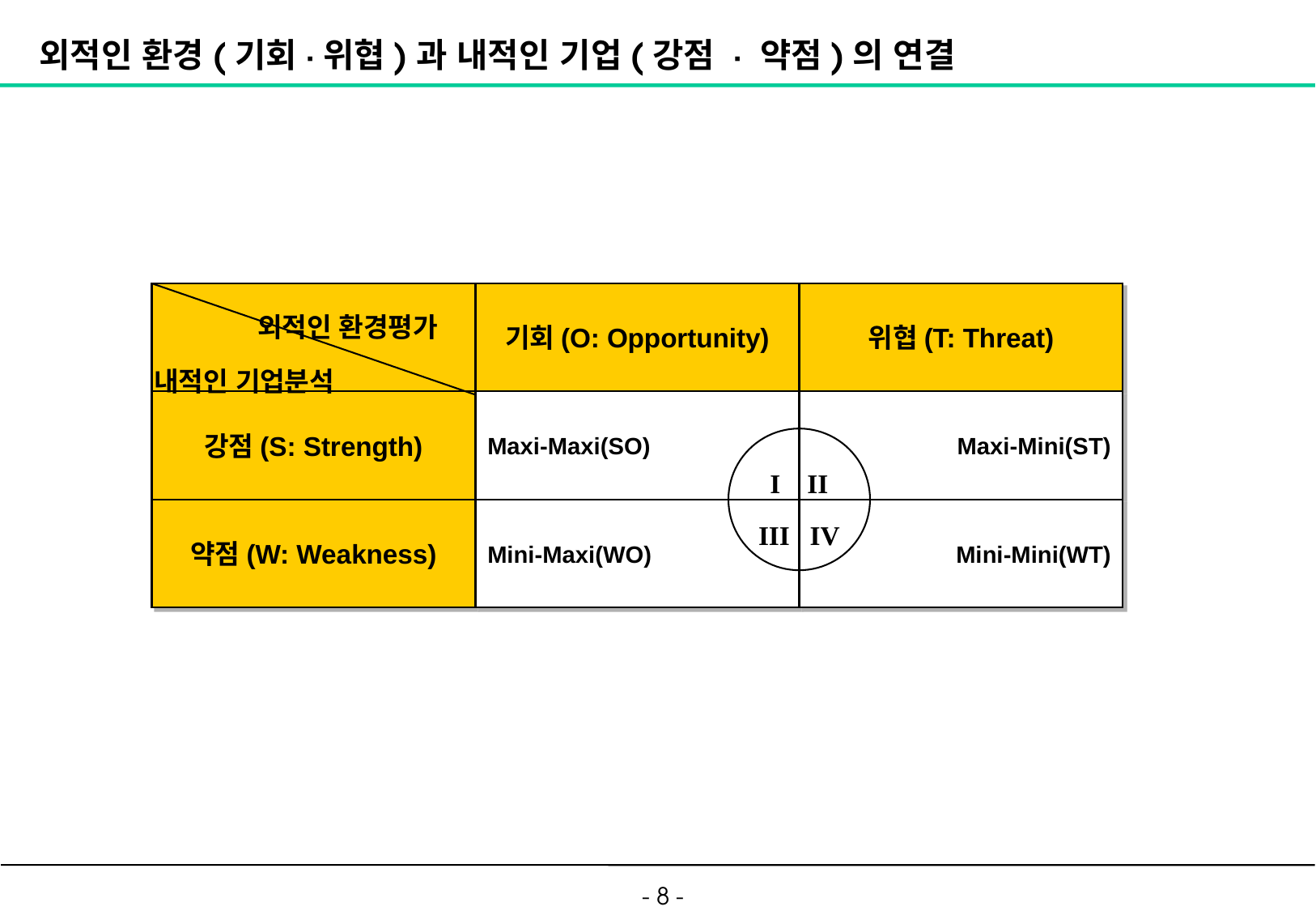

# 외적인 환경(기회·위협)과 내적인 기업(강점 · 약점)의 연결
                외적인 환경평가
내적인 기업분석

기회(O: Opportunity)
위협(T: Threat)
강점(S: Strength)
Maxi-Maxi(SO)
Maxi-Mini(ST)
Mini-Maxi(WO)
Mini-Mini(WT)
I    II
III   IV
약점(W: Weakness)
- 8 -